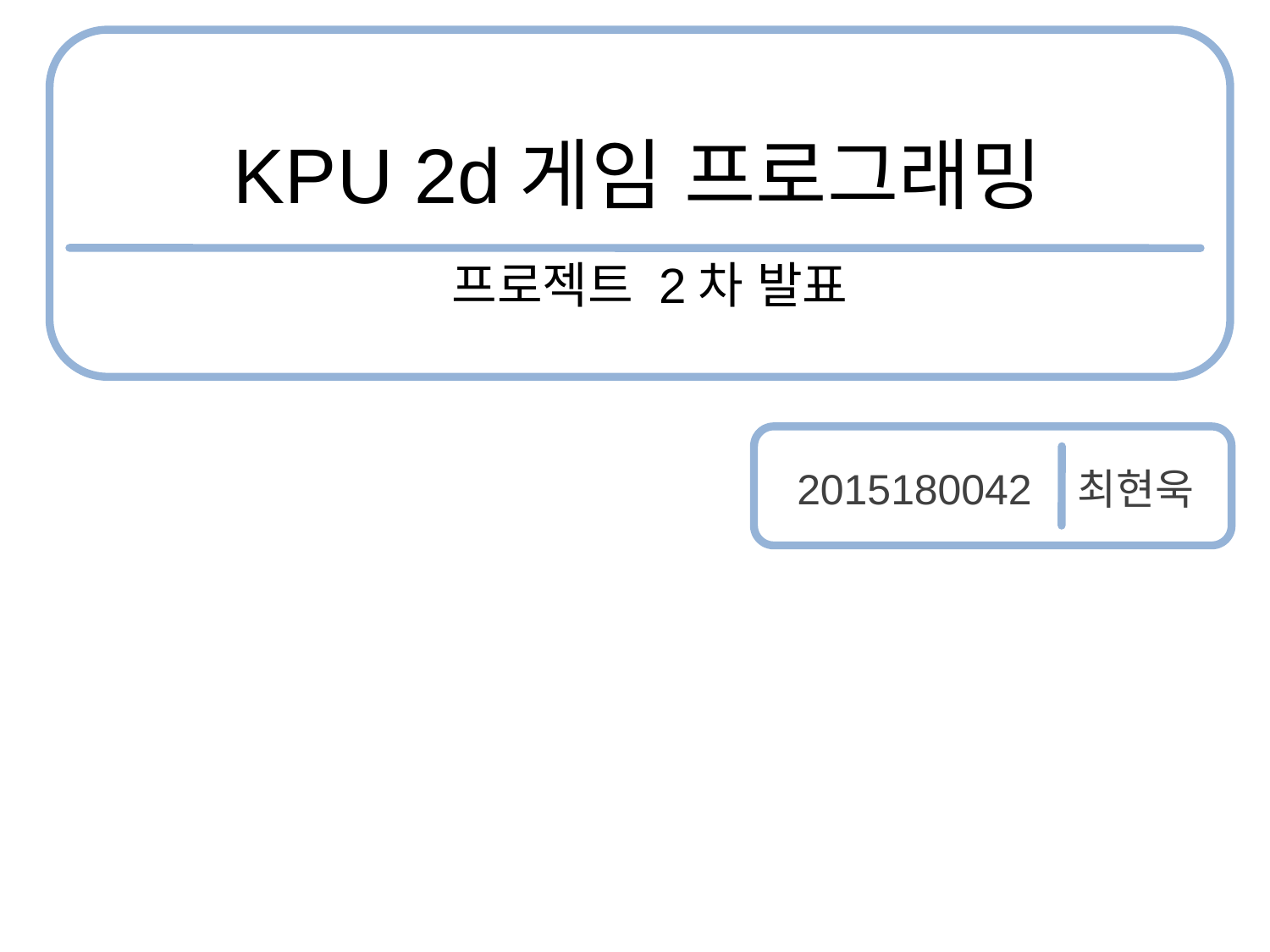

# KPU 2d게임 프로그래밍
프로젝트 2차 발표

2015180042   최현욱